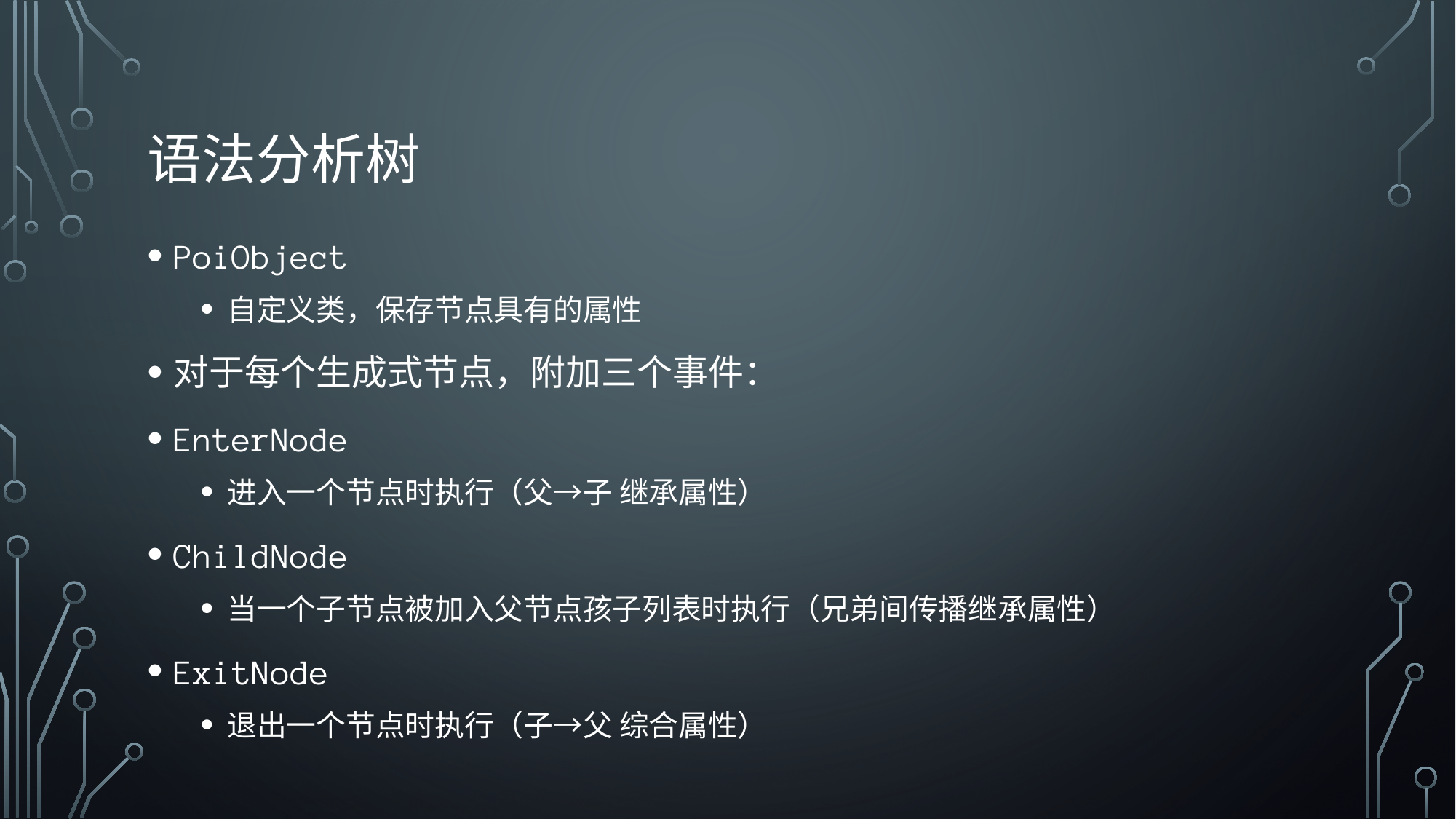

# 语法分析树
PoiObject
自定义类，保存节点具有的属性
对于每个生成式节点，附加三个事件：
EnterNode
进入一个节点时执行（父→子 继承属性）
ChildNode
当一个子节点被加入父节点孩子列表时执行（兄弟间传播继承属性）
ExitNode
退出一个节点时执行（子→父 综合属性）